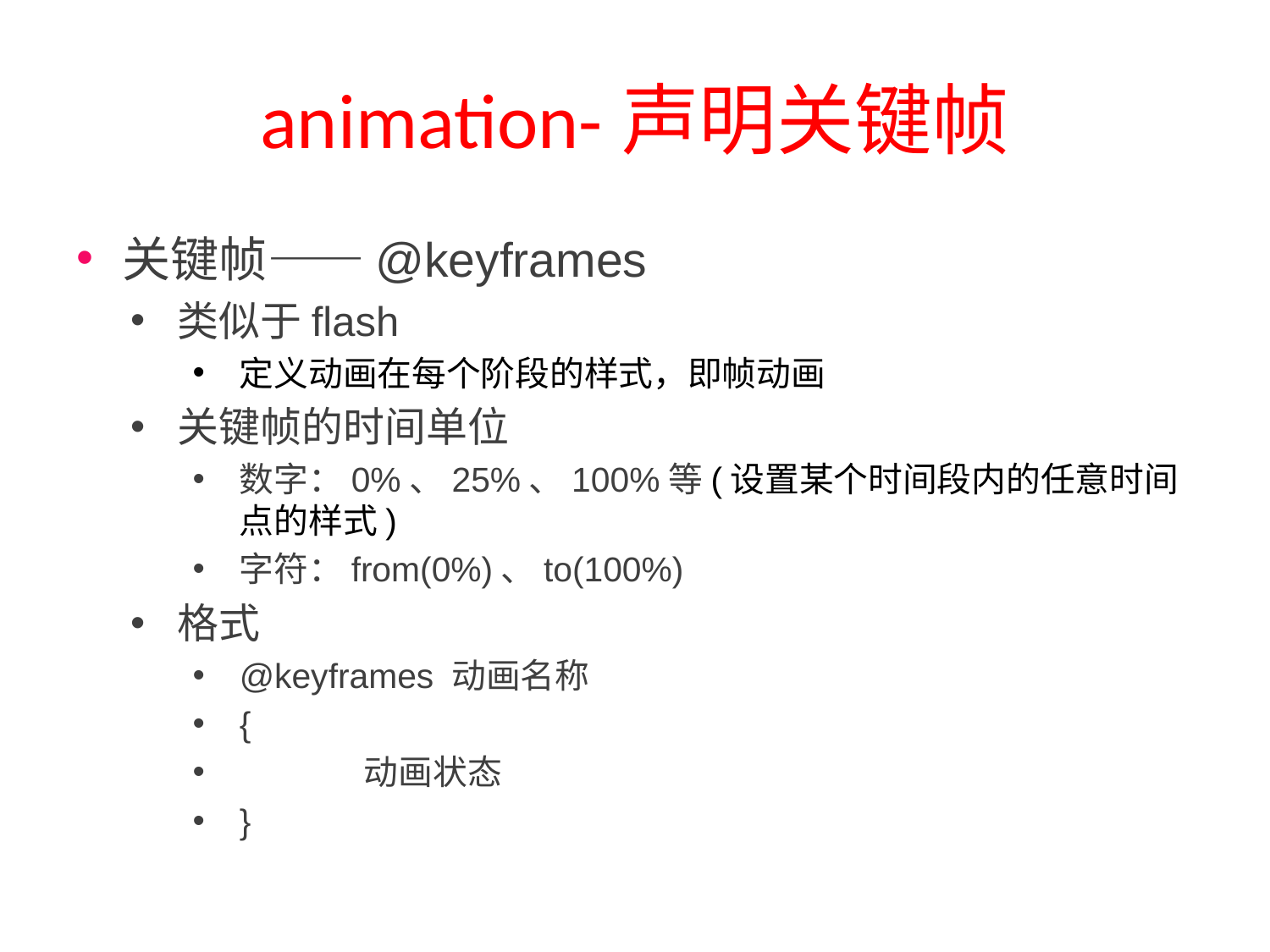

# animation-声明关键帧
关键帧——@keyframes
类似于flash
定义动画在每个阶段的样式，即帧动画
关键帧的时间单位
数字：0%、25%、100%等(设置某个时间段内的任意时间点的样式)
字符：from(0%)、to(100%)
格式
@keyframes 动画名称
{
	动画状态
}